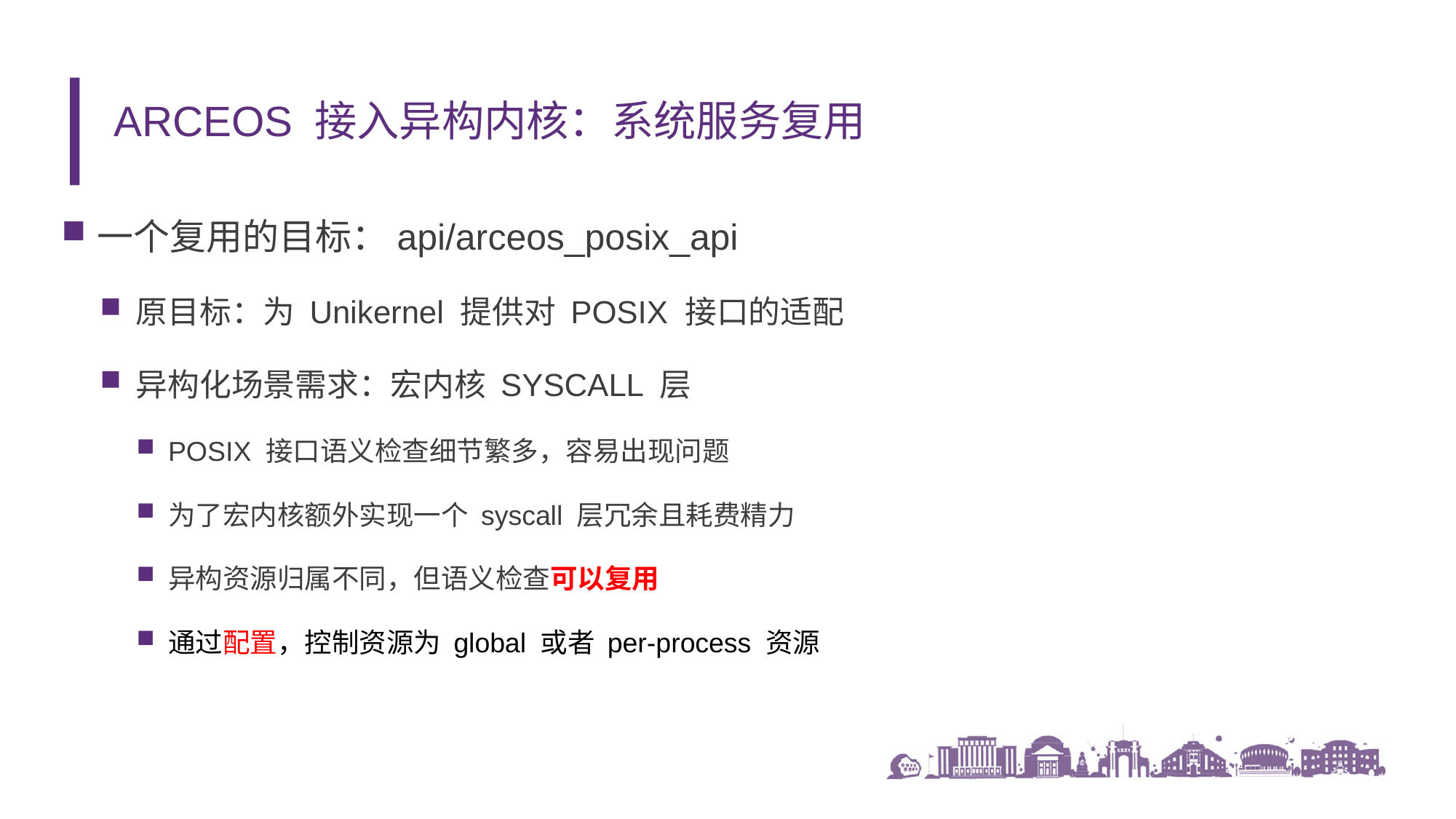

# Arceos 接入异构内核：系统服务复用
一个复用的目标：api/arceos_posix_api
原目标：为 Unikernel 提供对 POSIX 接口的适配
异构化场景需求：宏内核 SYSCALL 层
POSIX 接口语义检查细节繁多，容易出现问题
为了宏内核额外实现一个 syscall 层冗余且耗费精力
异构资源归属不同，但语义检查可以复用
通过配置，控制资源为 global 或者 per-process 资源